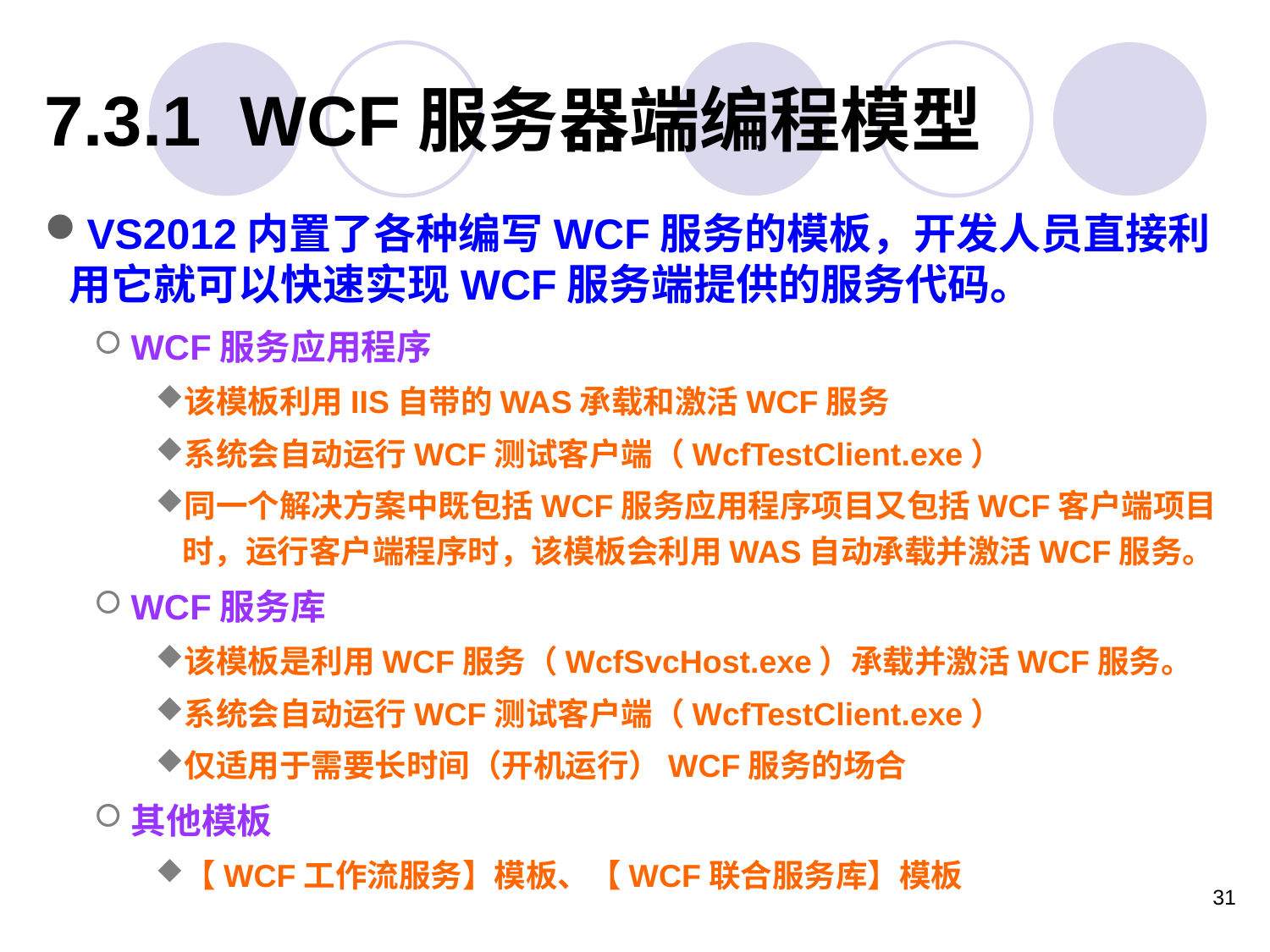

# 7.3.1  WCF服务器端编程模型
VS2012内置了各种编写WCF服务的模板，开发人员直接利用它就可以快速实现WCF服务端提供的服务代码。
WCF服务应用程序
该模板利用IIS自带的WAS承载和激活WCF服务
系统会自动运行WCF测试客户端（WcfTestClient.exe）
同一个解决方案中既包括WCF服务应用程序项目又包括WCF客户端项目时，运行客户端程序时，该模板会利用WAS自动承载并激活WCF服务。
WCF服务库
该模板是利用WCF服务（WcfSvcHost.exe）承载并激活WCF服务。
系统会自动运行WCF测试客户端（WcfTestClient.exe）
仅适用于需要长时间（开机运行）WCF服务的场合
其他模板
【WCF工作流服务】模板、【WCF联合服务库】模板

31